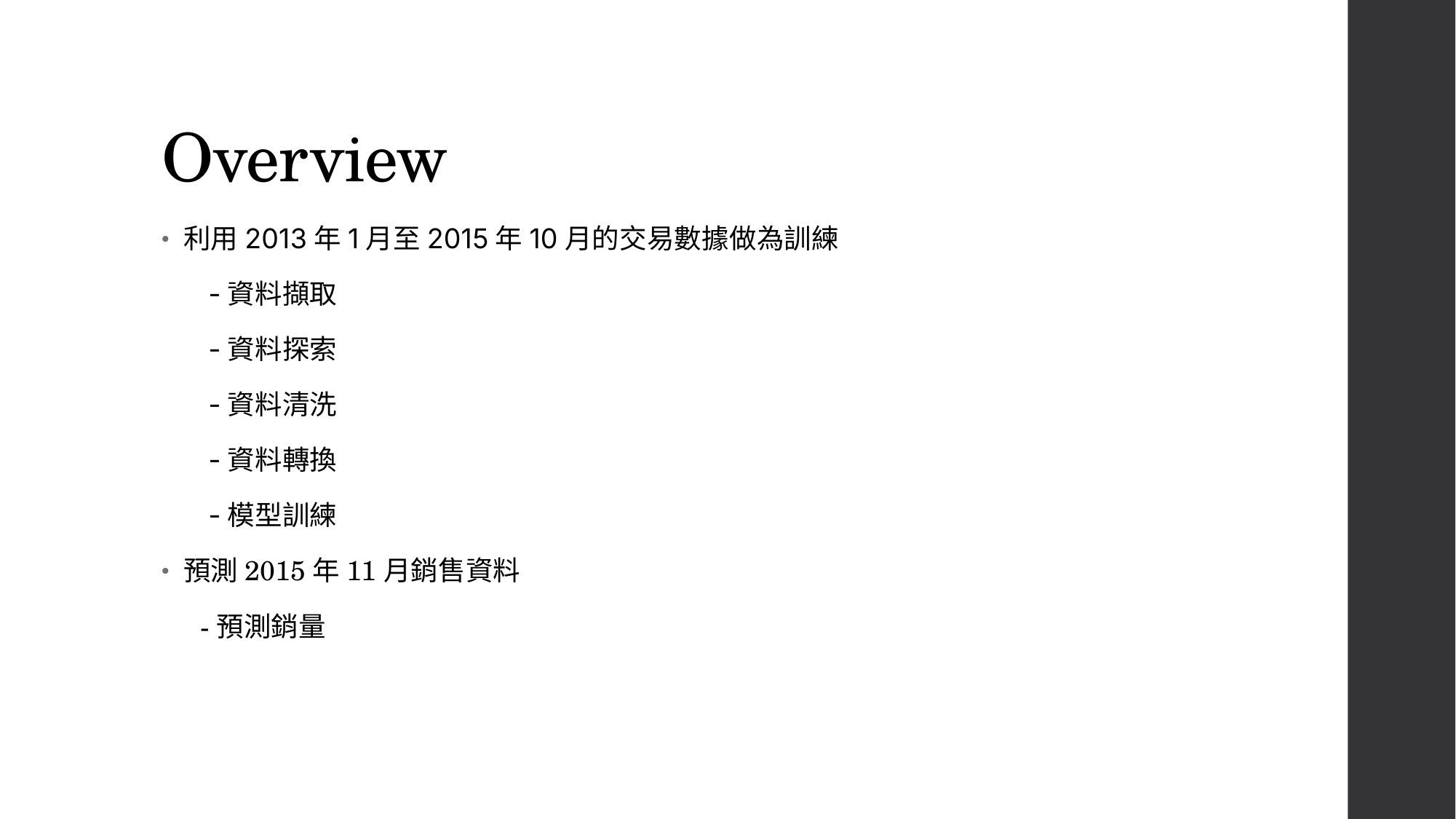

# Overview
利用2013年1月至2015年10月的交易數據做為訓練
      -資料擷取
      -資料探索
      -資料清洗
      -資料轉換
      -模型訓練
預測2015年11月銷售資料
     -預測銷量